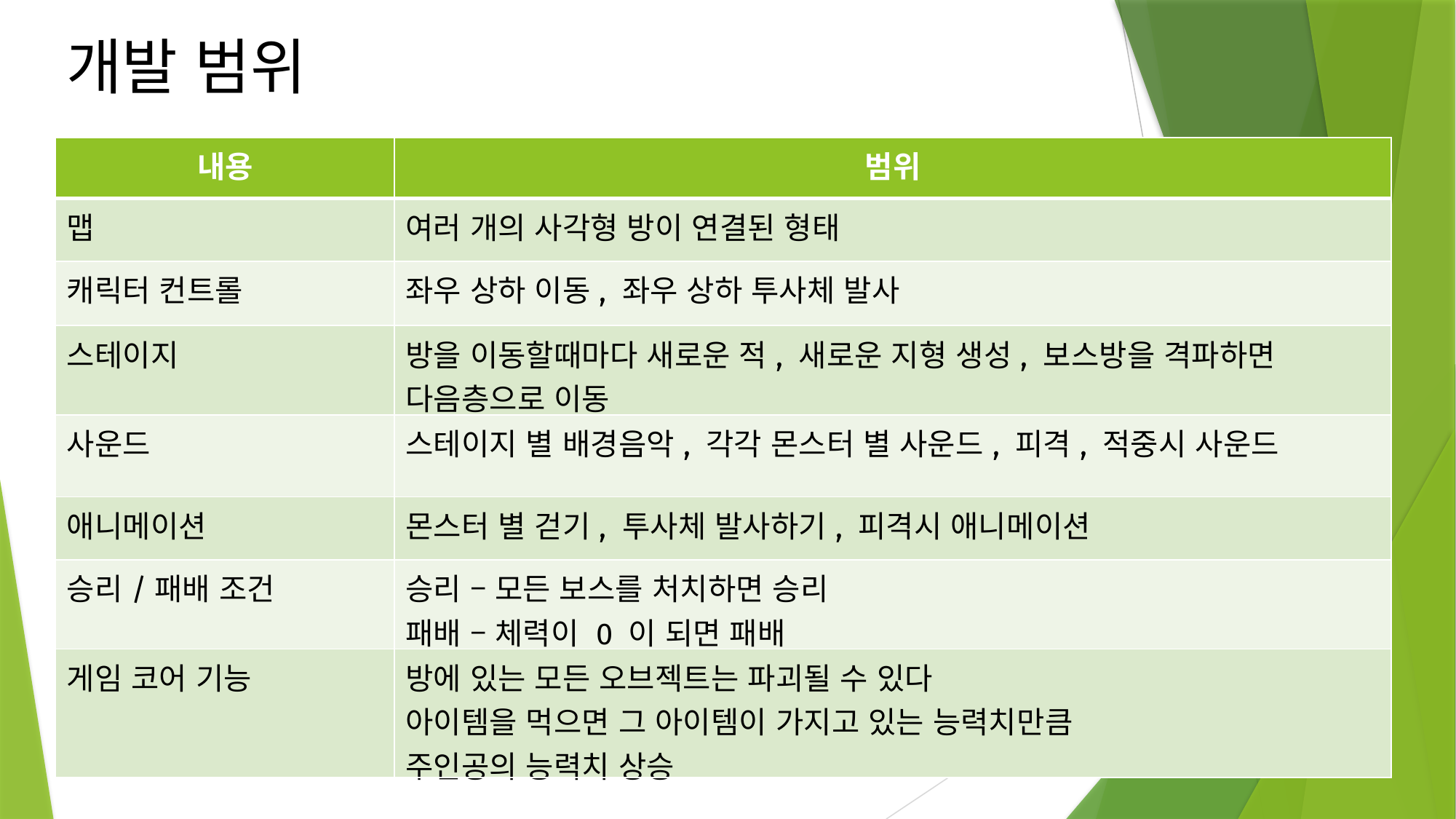

개발 범위
| 내용 | 범위 |
| --- | --- |
| 맵 | 여러 개의 사각형 방이 연결된 형태 |
| 캐릭터 컨트롤 | 좌우 상하 이동, 좌우 상하 투사체 발사 |
| 스테이지 | 방을 이동할때마다 새로운 적, 새로운 지형 생성, 보스방을 격파하면 다음층으로 이동 |
| 사운드 | 스테이지 별 배경음악, 각각 몬스터 별 사운드, 피격, 적중시 사운드 |
| 애니메이션 | 몬스터 별 걷기, 투사체 발사하기, 피격시 애니메이션 |
| 승리/패배 조건 | 승리 – 모든 보스를 처치하면 승리 패배 – 체력이 0 이 되면 패배 |
| 게임 코어 기능 | 방에 있는 모든 오브젝트는 파괴될 수 있다 아이템을 먹으면 그 아이템이 가지고 있는 능력치만큼 주인공의 능력치 상승 |